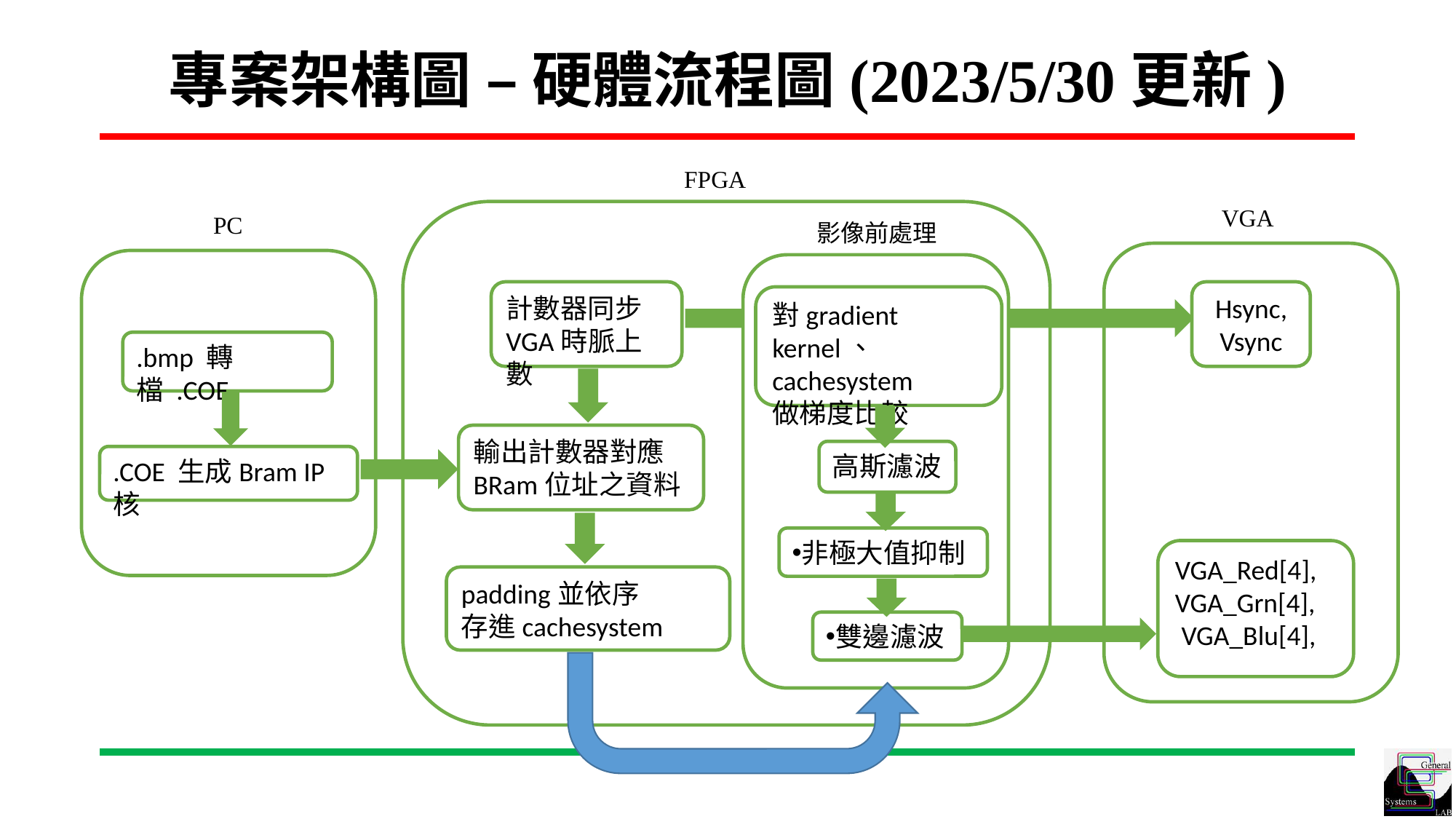

# 專案架構圖 – 硬體流程圖(2023/5/30更新)

FPGA
VGA

PC

影像前處理
FPGA

計數器同步VGA時脈上數
Hsync,
Vsync
對gradient kernel、
cachesystem
做梯度比較
.bmp 轉檔 .COE

輸出計數器對應BRam位址之資料
高斯濾波
.COE 生成Bram IP核

非極大值抑制

VGA_Red[4],
VGA_Grn[4],
 VGA_Blu[4],

padding並依序
存進cachesystem

雙邊濾波